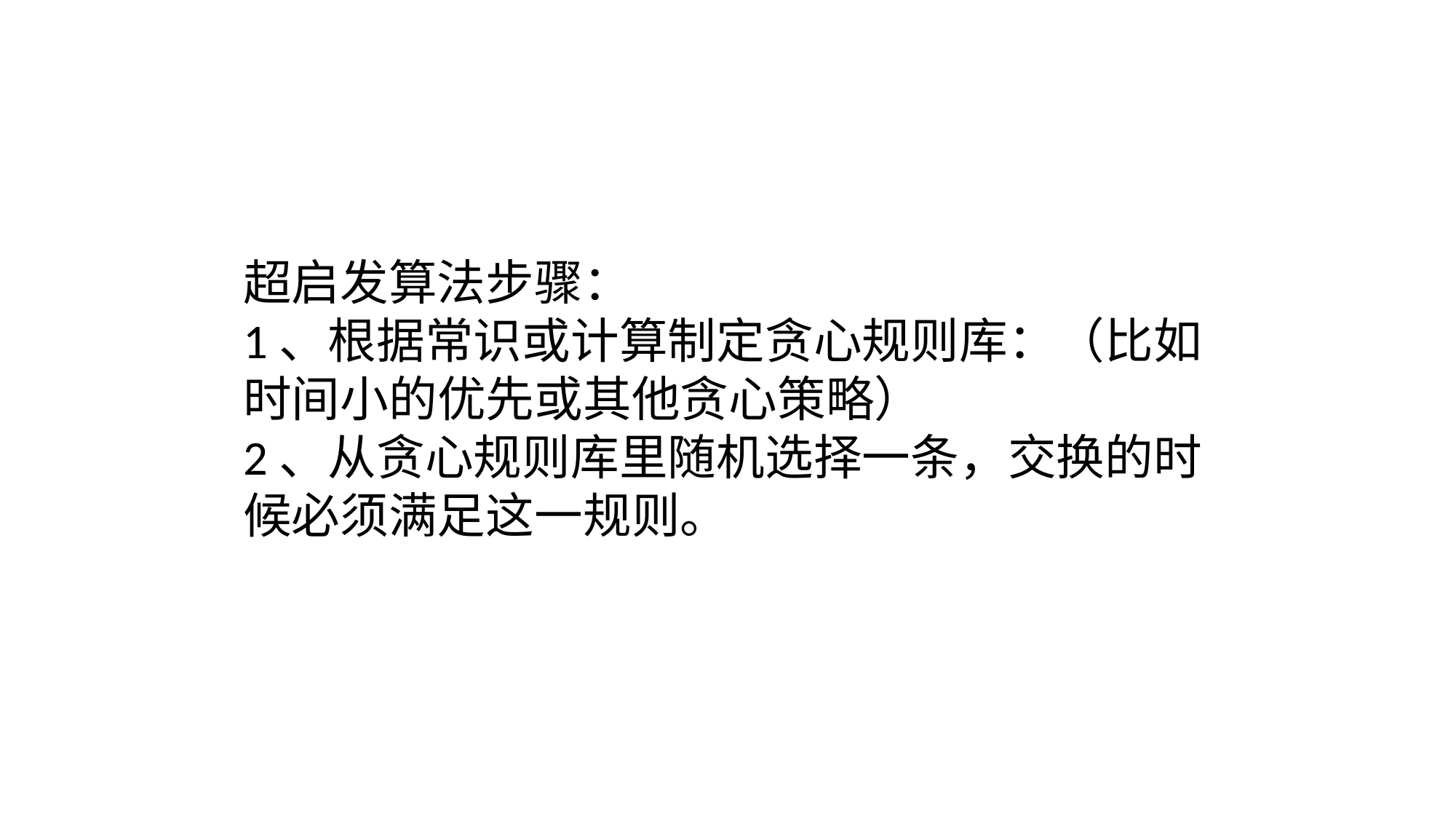

超启发算法步骤：
1、根据常识或计算制定贪心规则库：（比如时间小的优先或其他贪心策略）
2、从贪心规则库里随机选择一条，交换的时候必须满足这一规则。